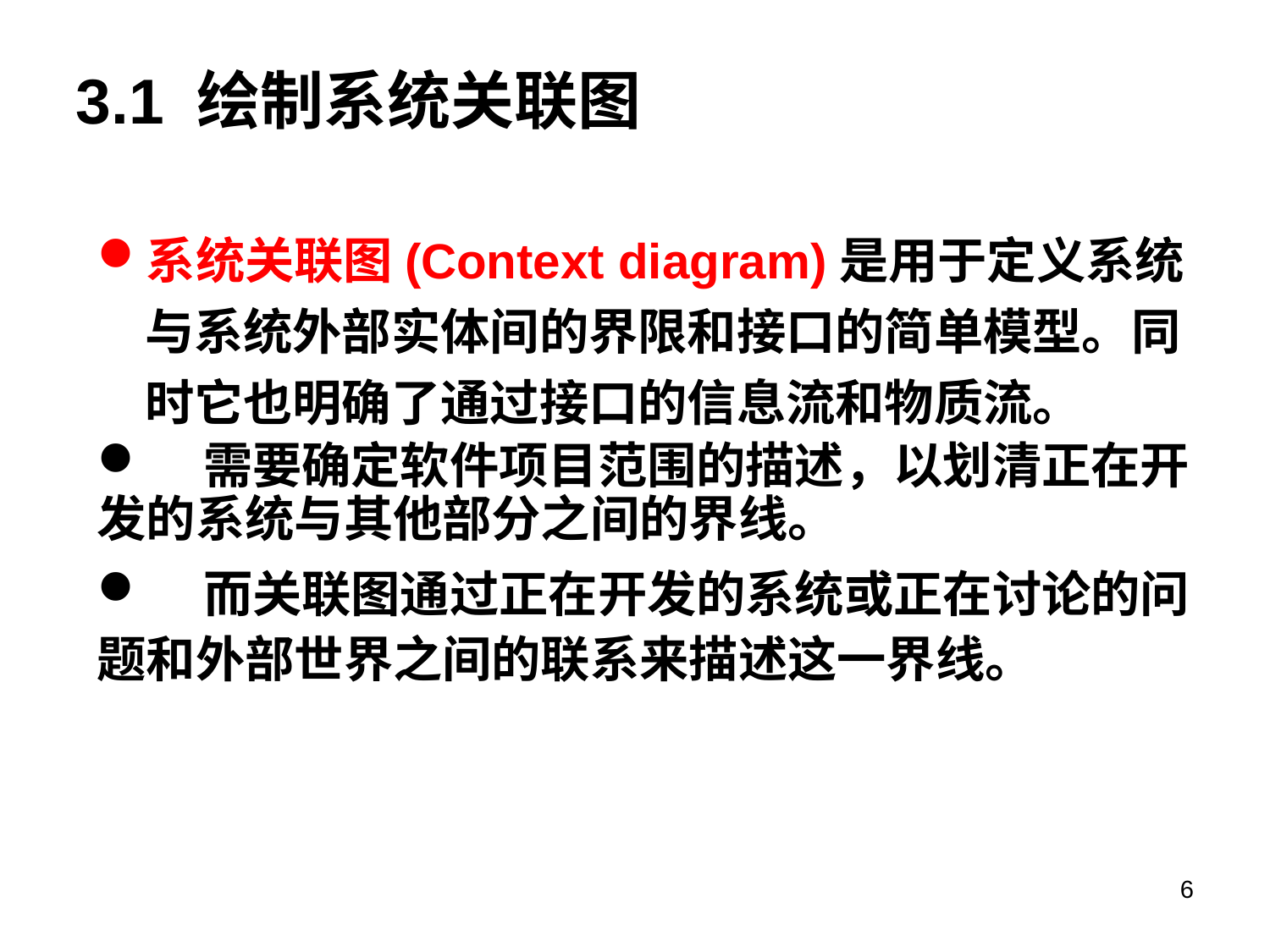

# 3.1 绘制系统关联图
系统关联图(Context diagram)是用于定义系统与系统外部实体间的界限和接口的简单模型。同时它也明确了通过接口的信息流和物质流。
    需要确定软件项目范围的描述，以划清正在开发的系统与其他部分之间的界线。
    而关联图通过正在开发的系统或正在讨论的问题和外部世界之间的联系来描述这一界线。
6